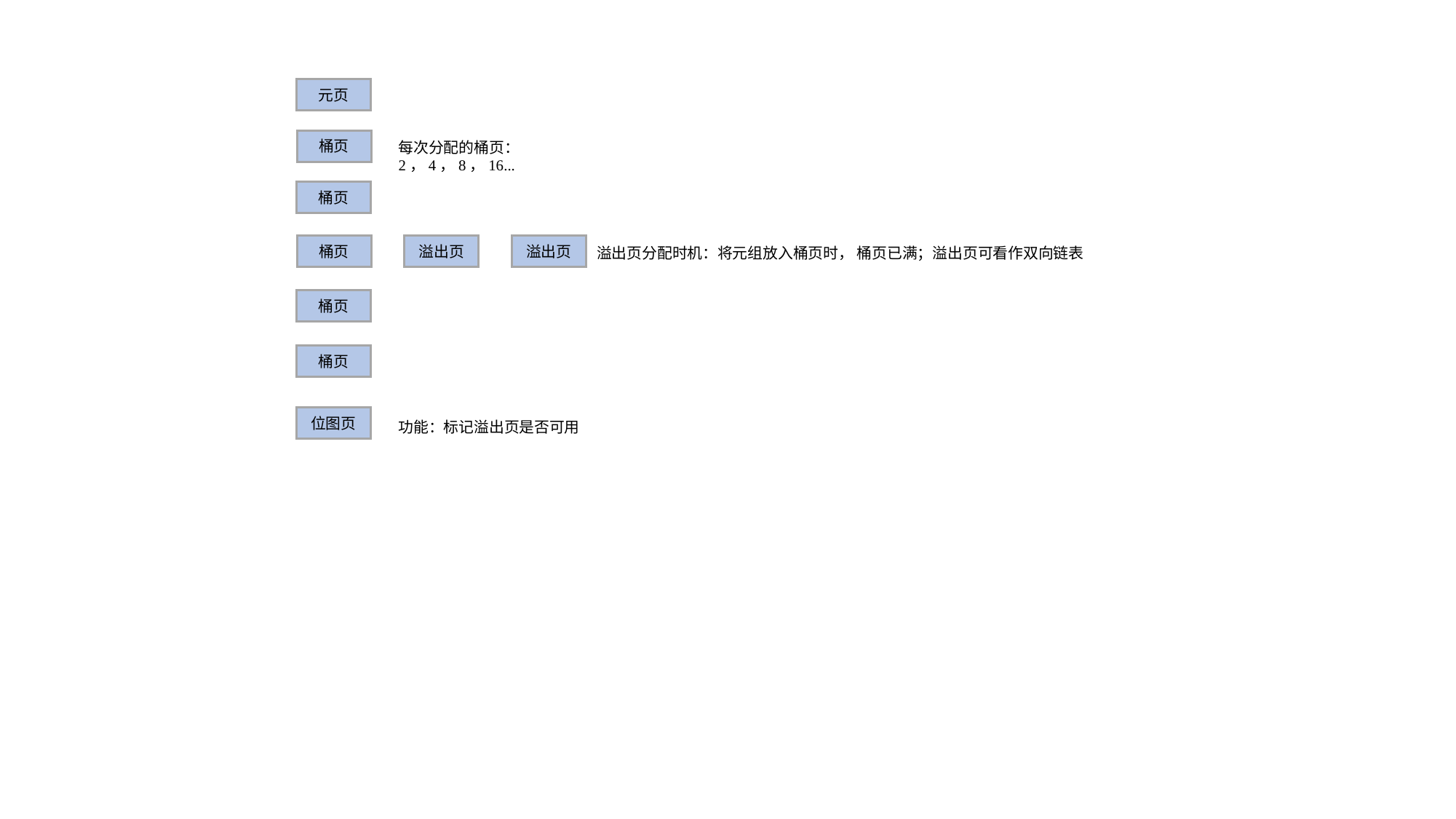

元页
桶页
每次分配的桶页：2，4，8，16...
桶页
溢出页
桶页
溢出页
溢出页分配时机：将元组放入桶页时， 桶页已满；溢出页可看作双向链表
桶页
桶页
位图页
功能：标记溢出页是否可用